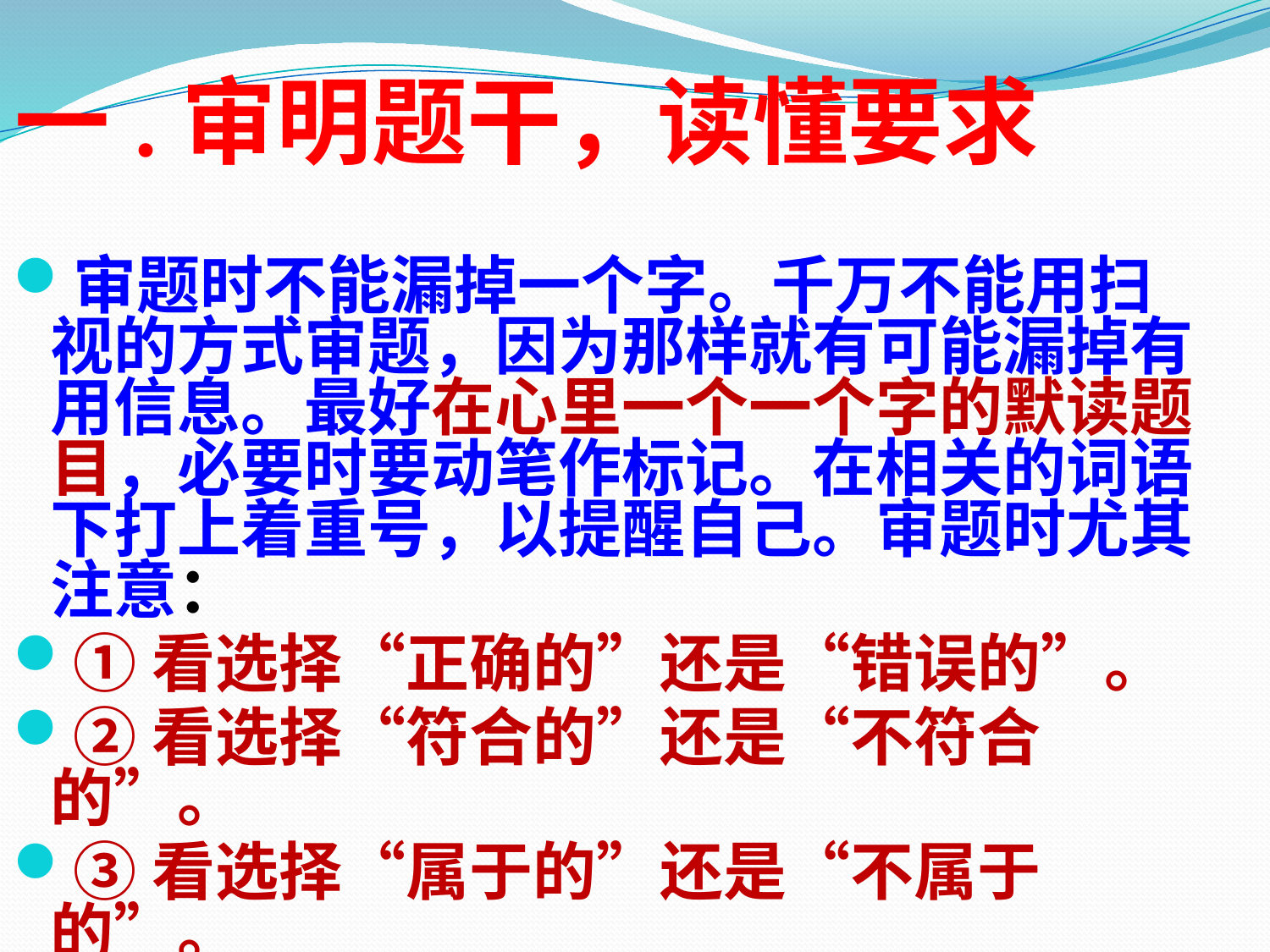

# 一.审明题干，读懂要求
审题时不能漏掉一个字。千万不能用扫视的方式审题，因为那样就有可能漏掉有用信息。最好在心里一个一个字的默读题目，必要时要动笔作标记。在相关的词语下打上着重号，以提醒自己。审题时尤其注意：
①看选择“正确的”还是“错误的”。
②看选择“符合的”还是“不符合的”。
③看选择“属于的”还是“不属于的”。